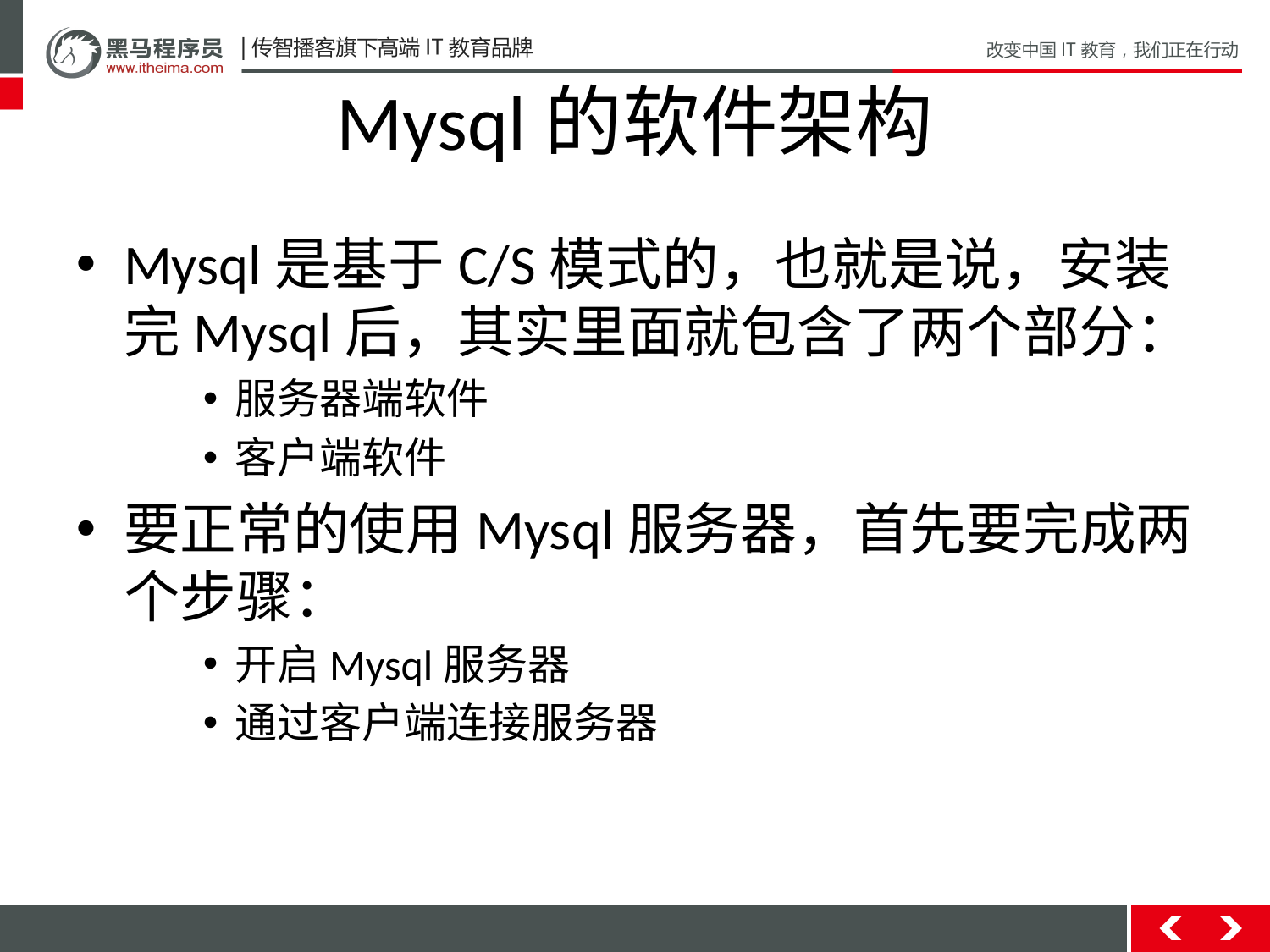

# Mysql的软件架构
Mysql是基于C/S模式的，也就是说，安装完Mysql后，其实里面就包含了两个部分：
服务器端软件
客户端软件
要正常的使用Mysql服务器，首先要完成两个步骤：
开启Mysql服务器
通过客户端连接服务器